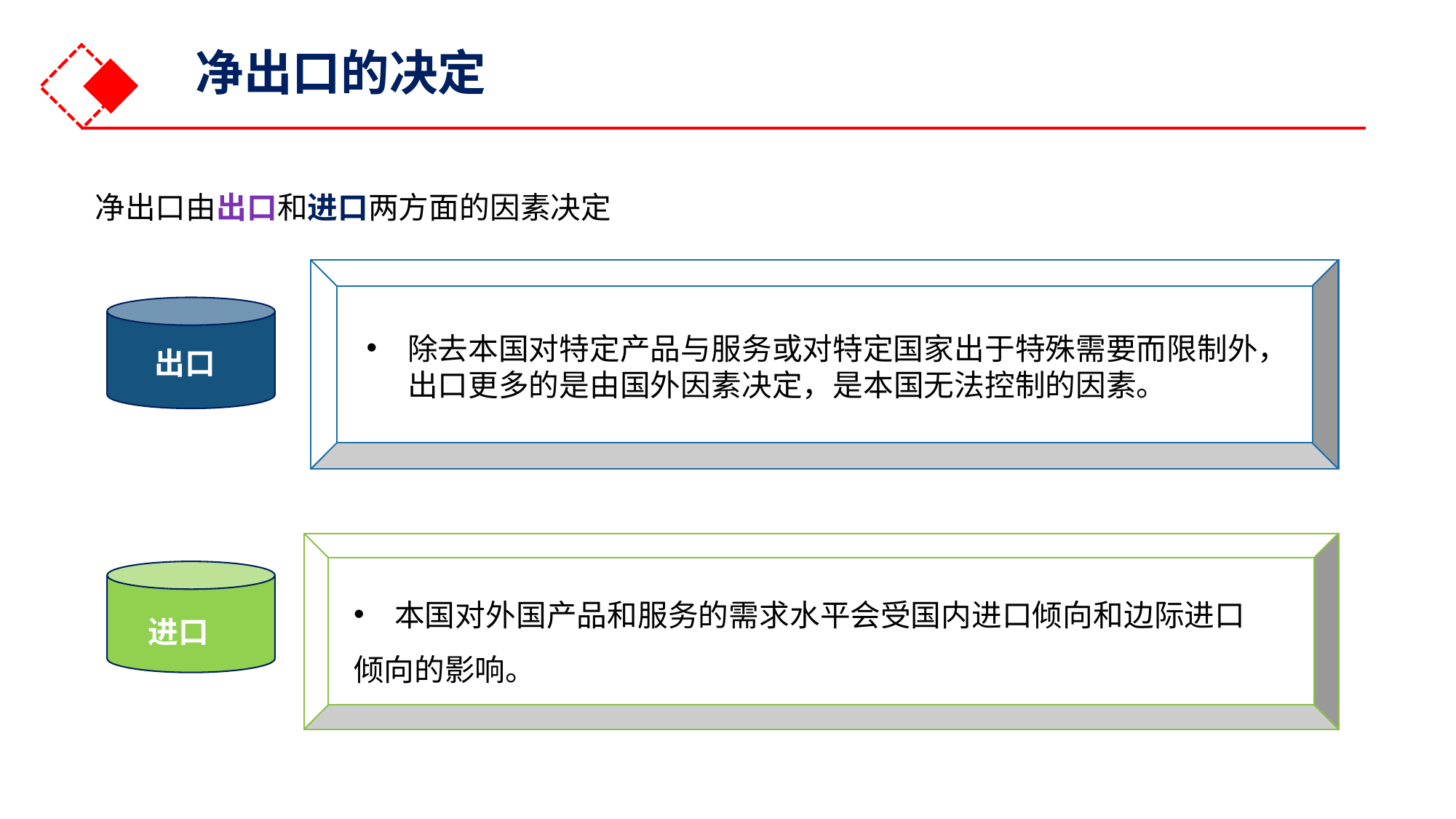

净出口的决定

净出口由出口和进口两方面的因素决定

除去本国对特定产品与服务或对特定国家出于特殊需要而限制外，出口更多的是由国外因素决定，是本国无法控制的因素。
出口

本国对外国产品和服务的需求水平会受国内进口倾向和边际进口
倾向的影响。
进口